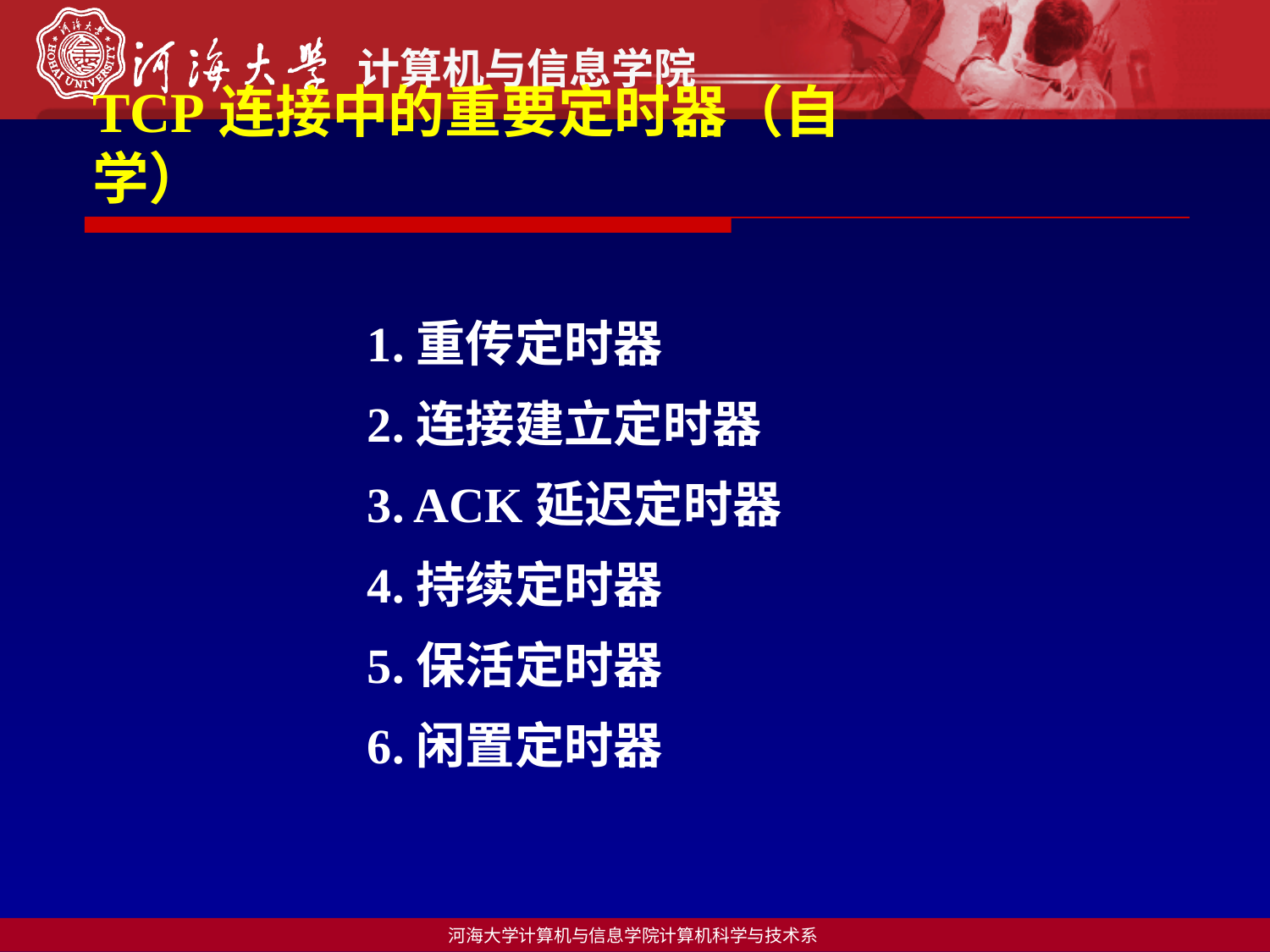

# TCP连接中的重要定时器（自学）
1.重传定时器
2.连接建立定时器
3. ACK延迟定时器
4.持续定时器
5.保活定时器
6.闲置定时器